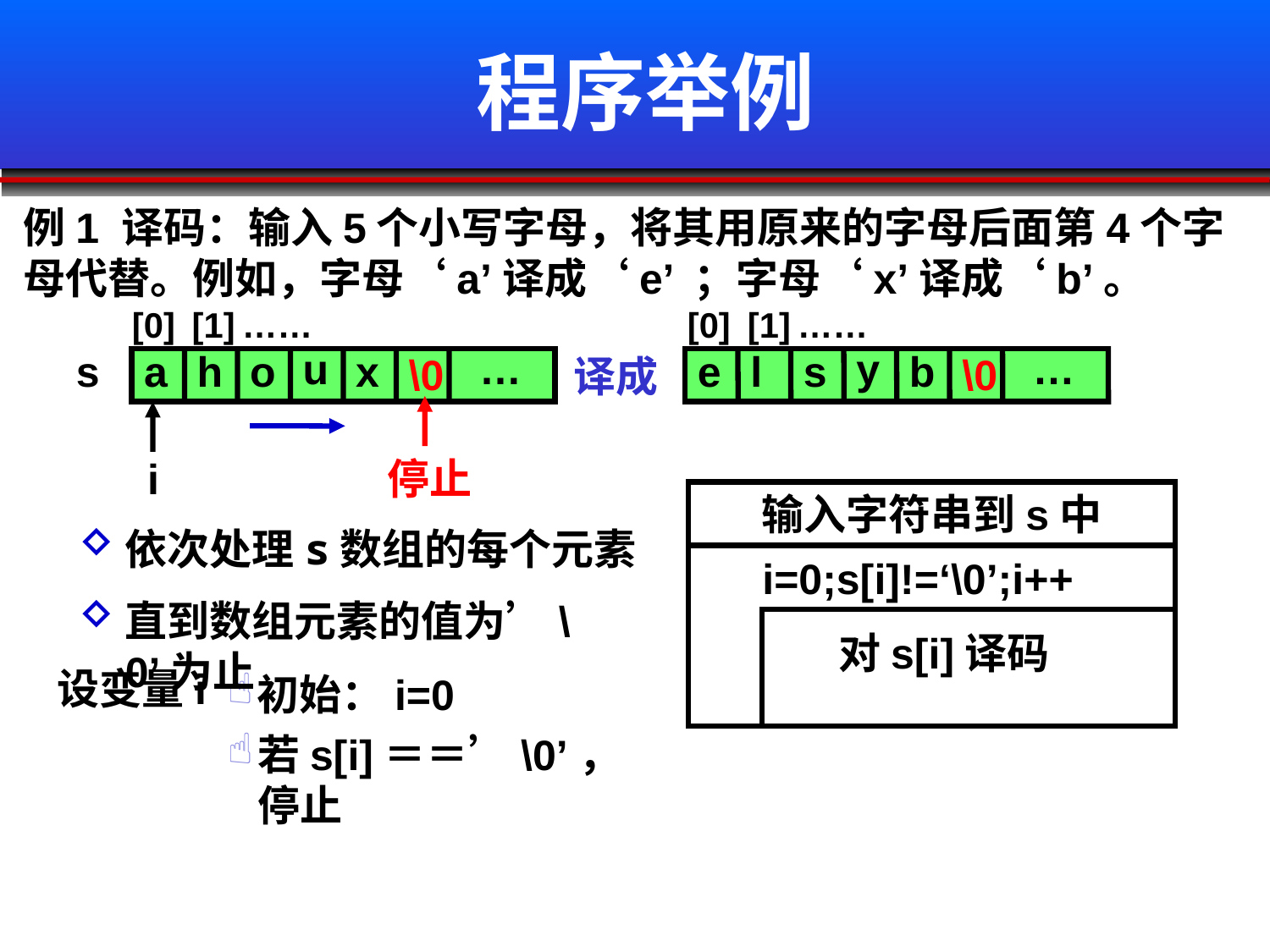

# 程序举例
例1 译码：输入5个小写字母，将其用原来的字母后面第4个字母代替。例如，字母‘a’译成‘e’ ；字母‘x’译成‘b’。
[0]
[1]
……
[0]
[1]
……
…

u
…

y
s
a
h
o
x
e
l
s
b
\0
\0
译成

i
停止
输入字符串到s中
依次处理s数组的每个元素
直到数组元素的值为’\0’为止

i=0;s[i]!=‘\0’;i++

对s[i]译码
设变量i
初始：i=0
若s[i]＝＝’\0’，停止